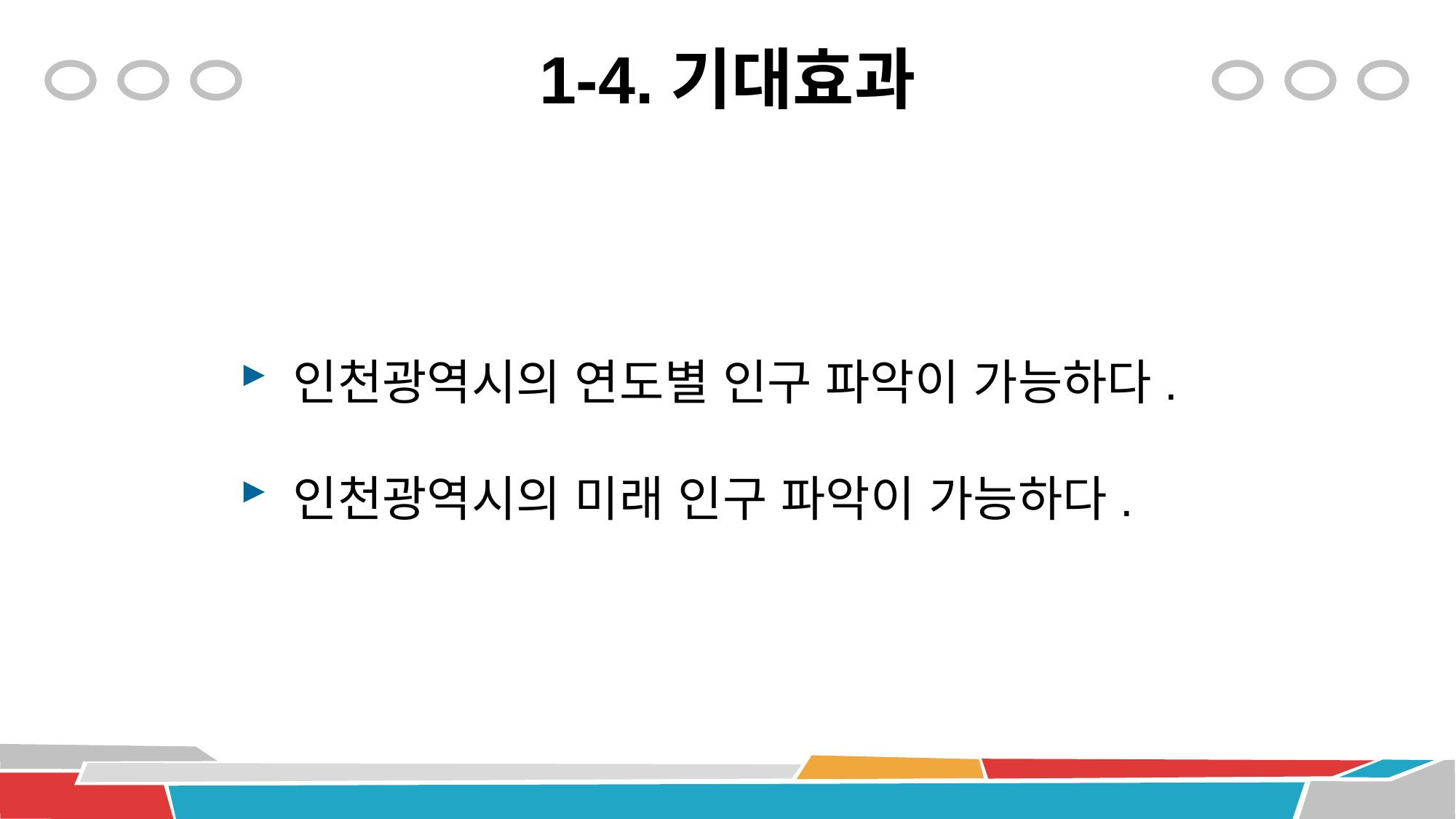

# 1-4.기대효과
인천광역시의 연도별 인구 파악이 가능하다.
인천광역시의 미래 인구 파악이 가능하다.